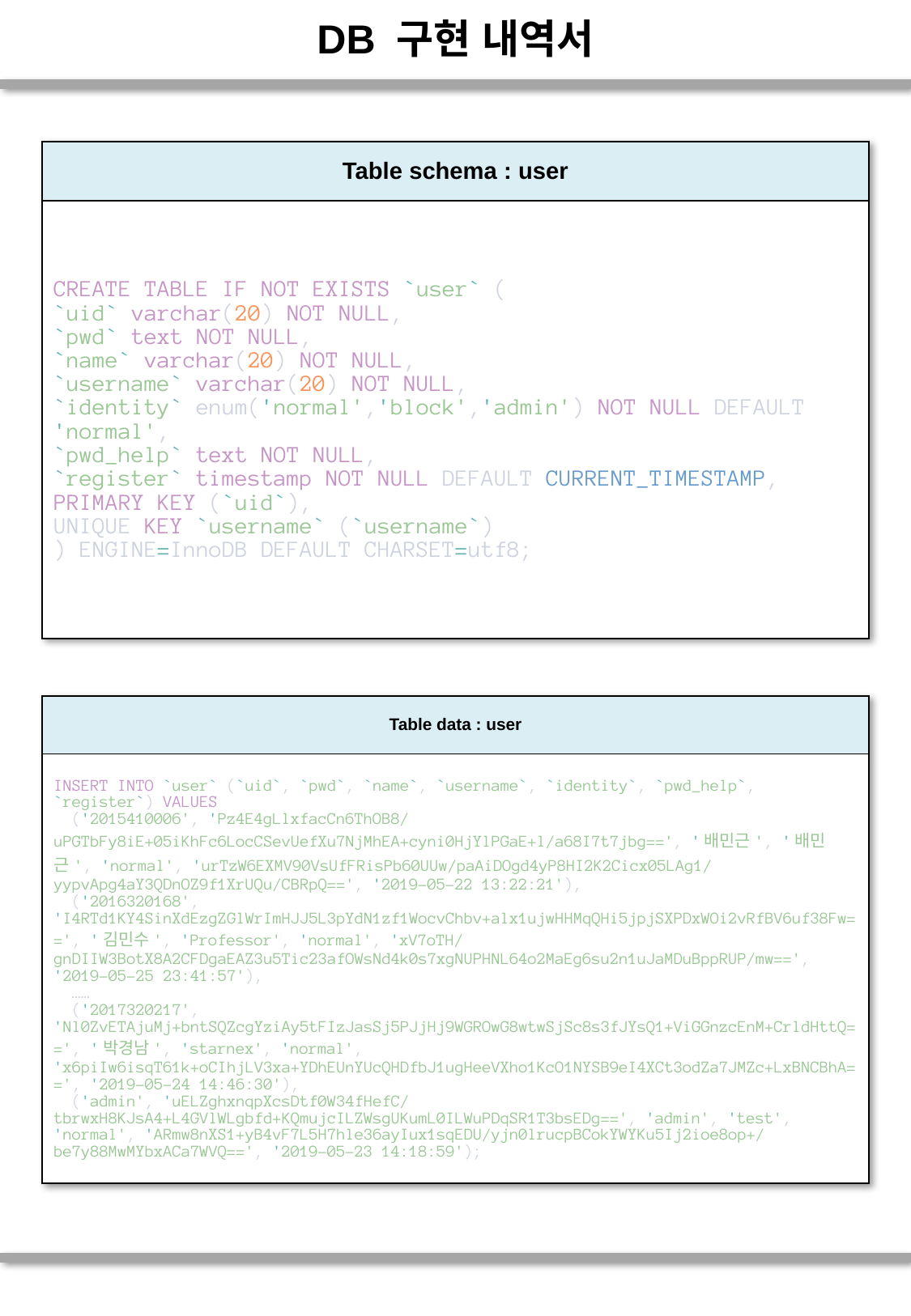

# DB 구현 내역서
| Table schema : user |
| --- |
| CREATE TABLE IF NOT EXISTS `user` ( `uid` varchar(20) NOT NULL, `pwd` text NOT NULL, `name` varchar(20) NOT NULL, `username` varchar(20) NOT NULL, `identity` enum('normal','block','admin') NOT NULL DEFAULT 'normal', `pwd\_help` text NOT NULL, `register` timestamp NOT NULL DEFAULT CURRENT\_TIMESTAMP, PRIMARY KEY (`uid`), UNIQUE KEY `username` (`username`) ) ENGINE=InnoDB DEFAULT CHARSET=utf8; |
| Table data : user |
| --- |
| INSERT INTO `user` (`uid`, `pwd`, `name`, `username`, `identity`, `pwd\_help`, `register`) VALUES   ('2015410006', 'Pz4E4gLlxfacCn6ThOB8/uPGTbFy8iE+05iKhFc6LocCSevUefXu7NjMhEA+cyni0HjYlPGaE+l/a68I7t7jbg==', '배민근', '배민근', 'normal', 'urTzW6EXMV90VsUfFRisPb60UUw/paAiDOgd4yP8HI2K2Cicx05LAg1/yypvApg4aY3QDnOZ9f1XrUQu/CBRpQ==', '2019-05-22 13:22:21'),   ('2016320168', 'I4RTd1KY4SinXdEzgZGlWrImHJJ5L3pYdN1zf1WocvChbv+alx1ujwHHMqQHi5jpjSXPDxWOi2vRfBV6uf38Fw==', '김민수', 'Professor', 'normal', 'xV7oTH/gnDIIW3BotX8A2CFDgaEAZ3u5Tic23afOWsNd4k0s7xgNUPHNL64o2MaEg6su2n1uJaMDuBppRUP/mw==', '2019-05-25 23:41:57'),   ……   ('2017320217', 'Nl0ZvETAjuMj+bntSQZcgYziAy5tFIzJasSj5PJjHj9WGROwG8wtwSjSc8s3fJYsQ1+ViGGnzcEnM+CrldHttQ==', '박경남', 'starnex', 'normal', 'x6piIw6isqT61k+oCIhjLV3xa+YDhEUnYUcQHDfbJ1ugHeeVXho1KcO1NYSB9eI4XCt3odZa7JMZc+LxBNCBhA==', '2019-05-24 14:46:30'),   ('admin', 'uELZghxnqpXcsDtf0W34fHefC/tbrwxH8KJsA4+L4GVlWLgbfd+KQmujcILZWsgUKumL0ILWuPDqSR1T3bsEDg==', 'admin', 'test', 'normal', 'ARmw8nXS1+yB4vF7L5H7hle36ayIux1sqEDU/yjn0lrucpBCokYWYKu5Ij2ioe8op+/be7y88MwMYbxACa7WVQ==', '2019-05-23 14:18:59'); |